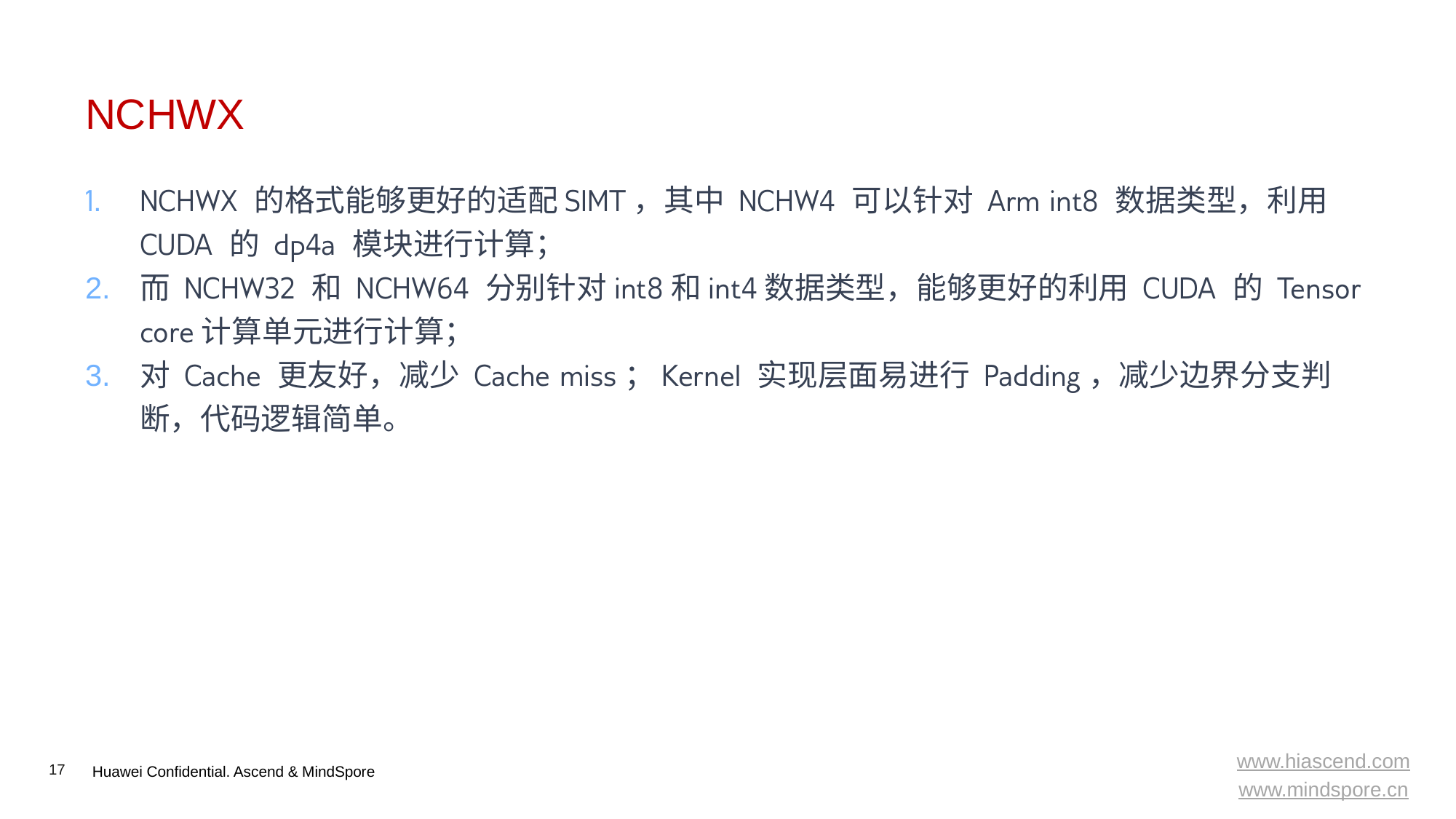

# NCHWX
NCHWX 的格式能够更好的适配SIMT，其中 NCHW4 可以针对 Arm int8 数据类型，利用 CUDA 的 dp4a 模块进行计算；
而 NCHW32 和 NCHW64 分别针对int8和int4数据类型，能够更好的利用 CUDA 的 Tensor core计算单元进行计算；
对 Cache 更友好，减少 Cache miss；Kernel 实现层面易进行 Padding，减少边界分支判断，代码逻辑简单。